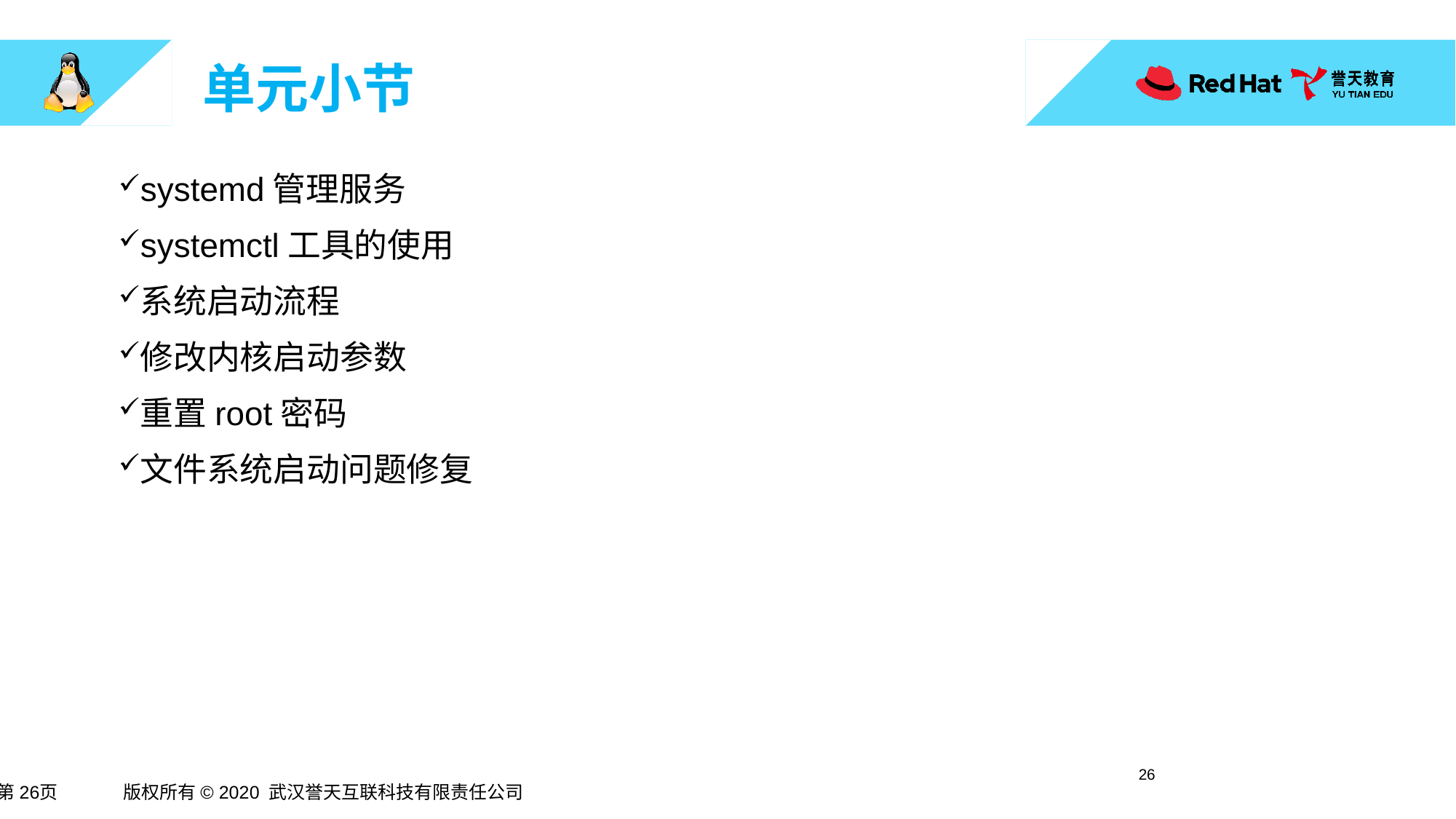

systemd管理服务
systemctl工具的使用
系统启动流程
修改内核启动参数
重置root密码
文件系统启动问题修复

26